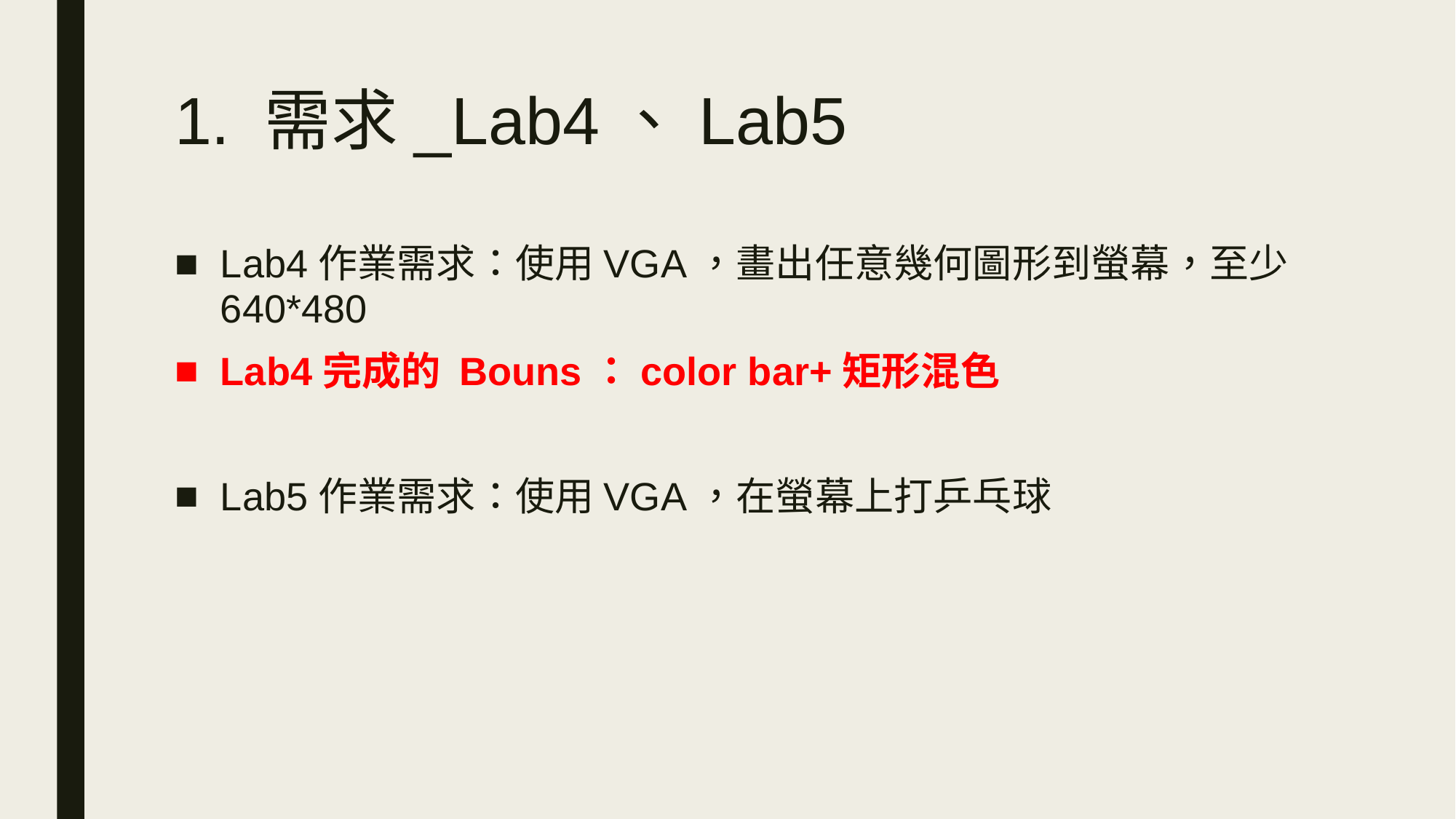

# 1. 需求_Lab4、Lab5
Lab4作業需求：使用VGA，畫出任意幾何圖形到螢幕，至少640*480
Lab4完成的 Bouns：color bar+矩形混色

Lab5作業需求：使用VGA，在螢幕上打乒乓球